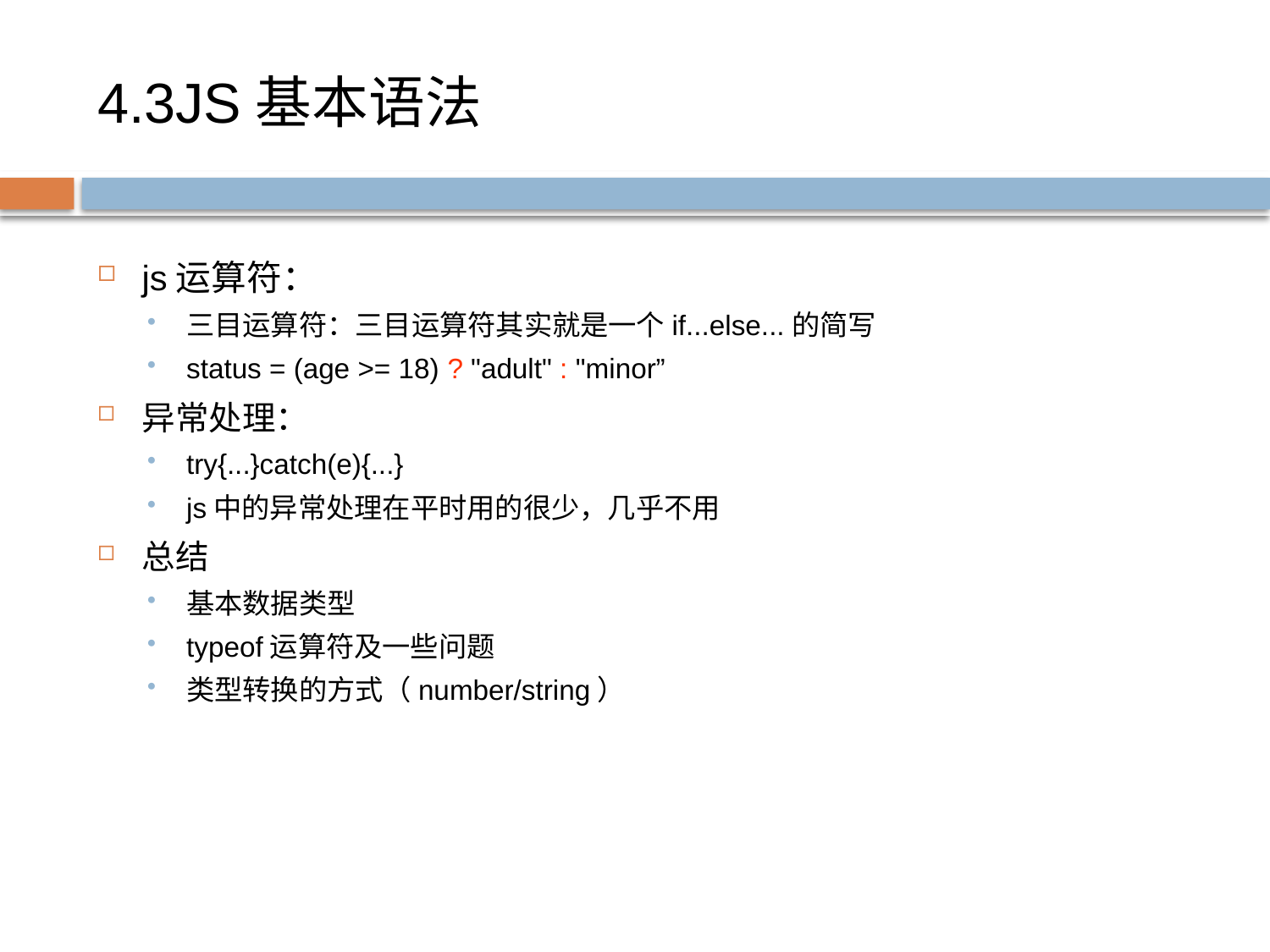

# 4.3JS基本语法
js运算符：
三目运算符：三目运算符其实就是一个if...else...的简写
status = (age >= 18) ? "adult" : "minor”
异常处理：
try{...}catch(e){...}
js中的异常处理在平时用的很少，几乎不用
总结
基本数据类型
typeof运算符及一些问题
类型转换的方式（number/string）